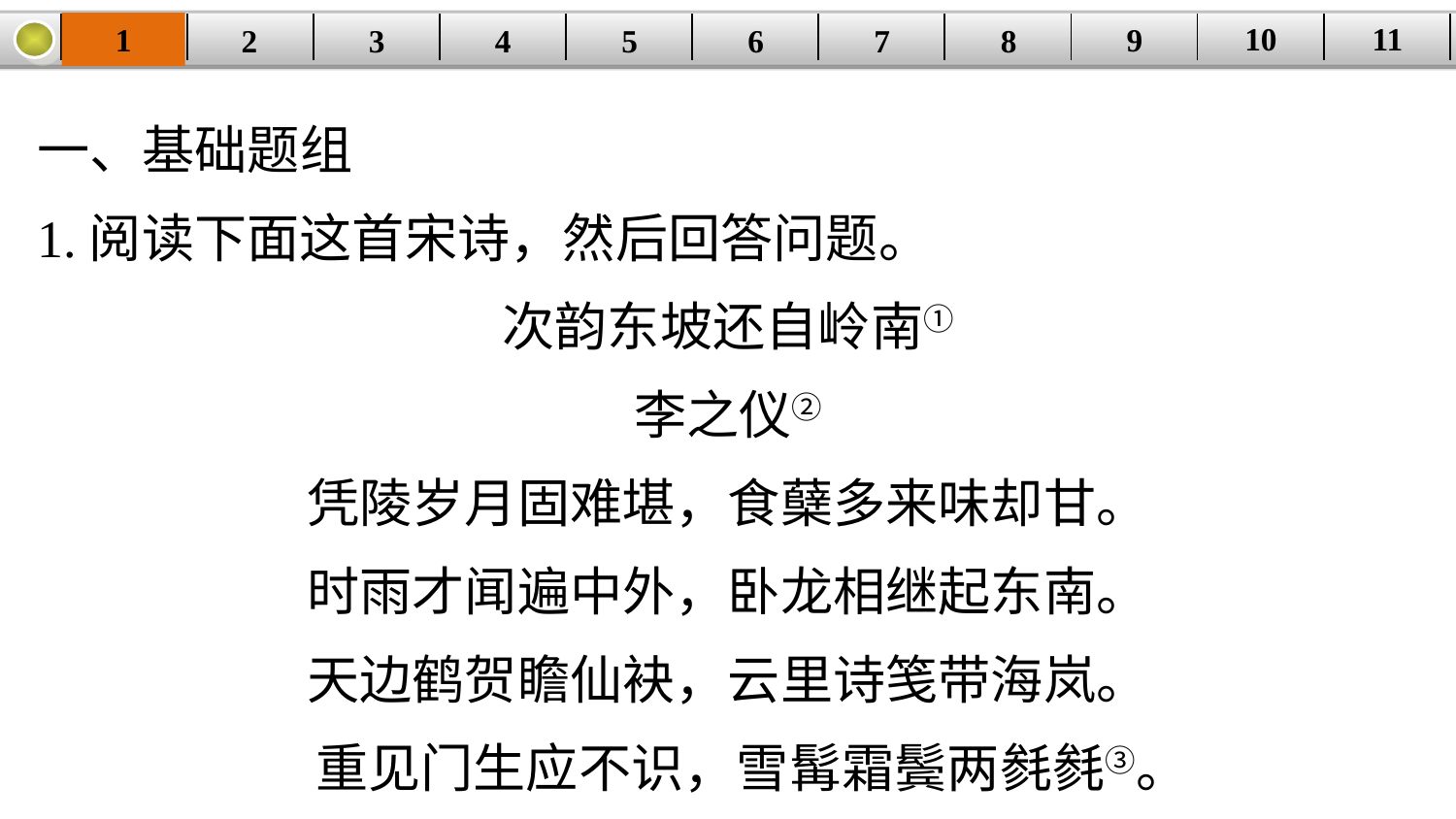

10

11
9
1
3
4
5
6
8
2
|  |  |  |  |  |  |  |  |  |  |  |
| --- | --- | --- | --- | --- | --- | --- | --- | --- | --- | --- |
7

一、基础题组
1.阅读下面这首宋诗，然后回答问题。
次韵东坡还自岭南①
李之仪②
凭陵岁月固难堪，食蘖多来味却甘。
时雨才闻遍中外，卧龙相继起东南。
天边鹤贺瞻仙袂，云里诗笺带海岚。
   重见门生应不识，雪髯霜鬓两毵毵③。